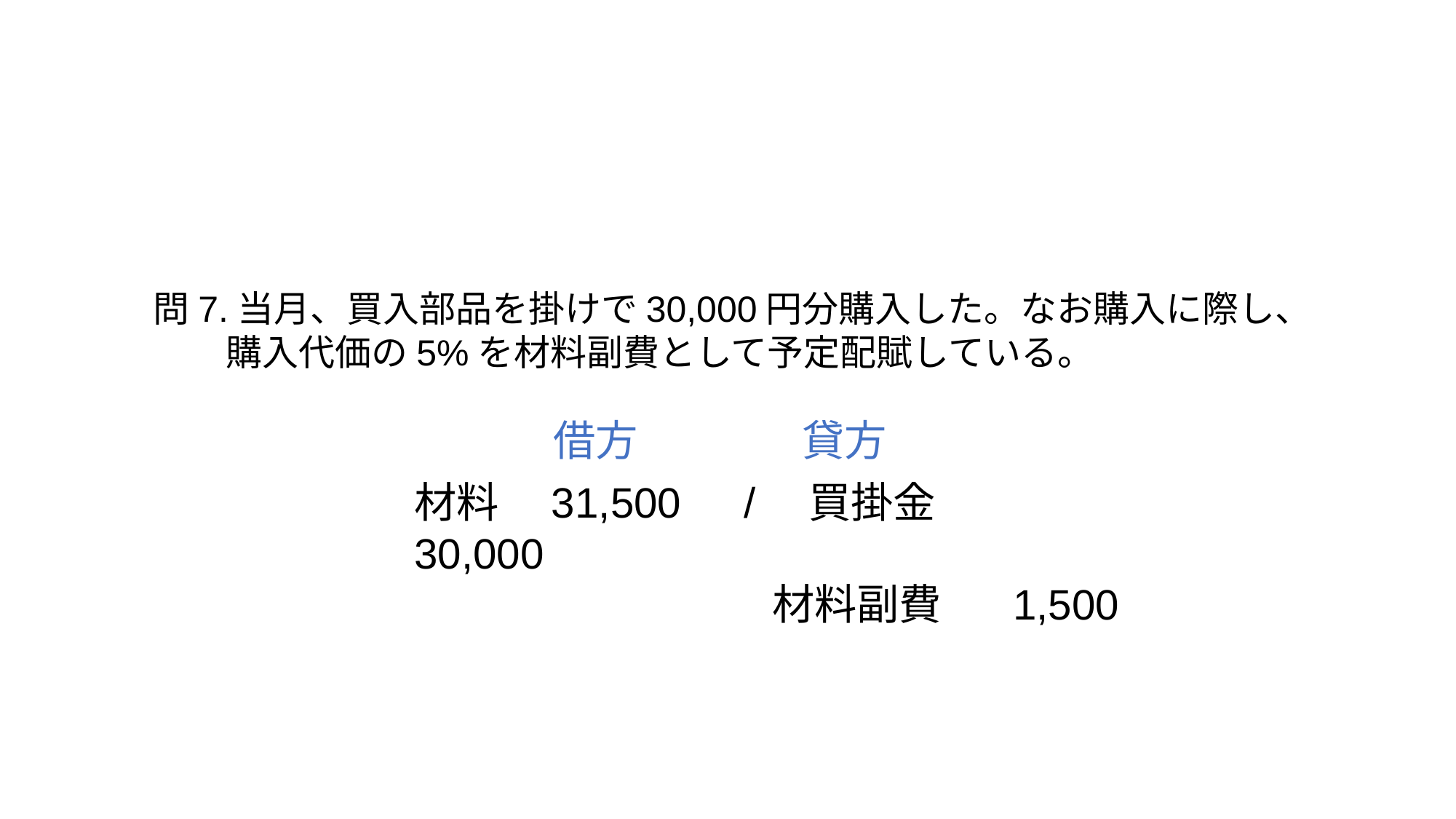

問7.当月、買入部品を掛けで30,000円分購入した。なお購入に際し、
　　購入代価の5%を材料副費として予定配賦している。
借方
貸方
材料　31,500　/　買掛金　　30,000
　　　　　　　　  材料副費　  1,500